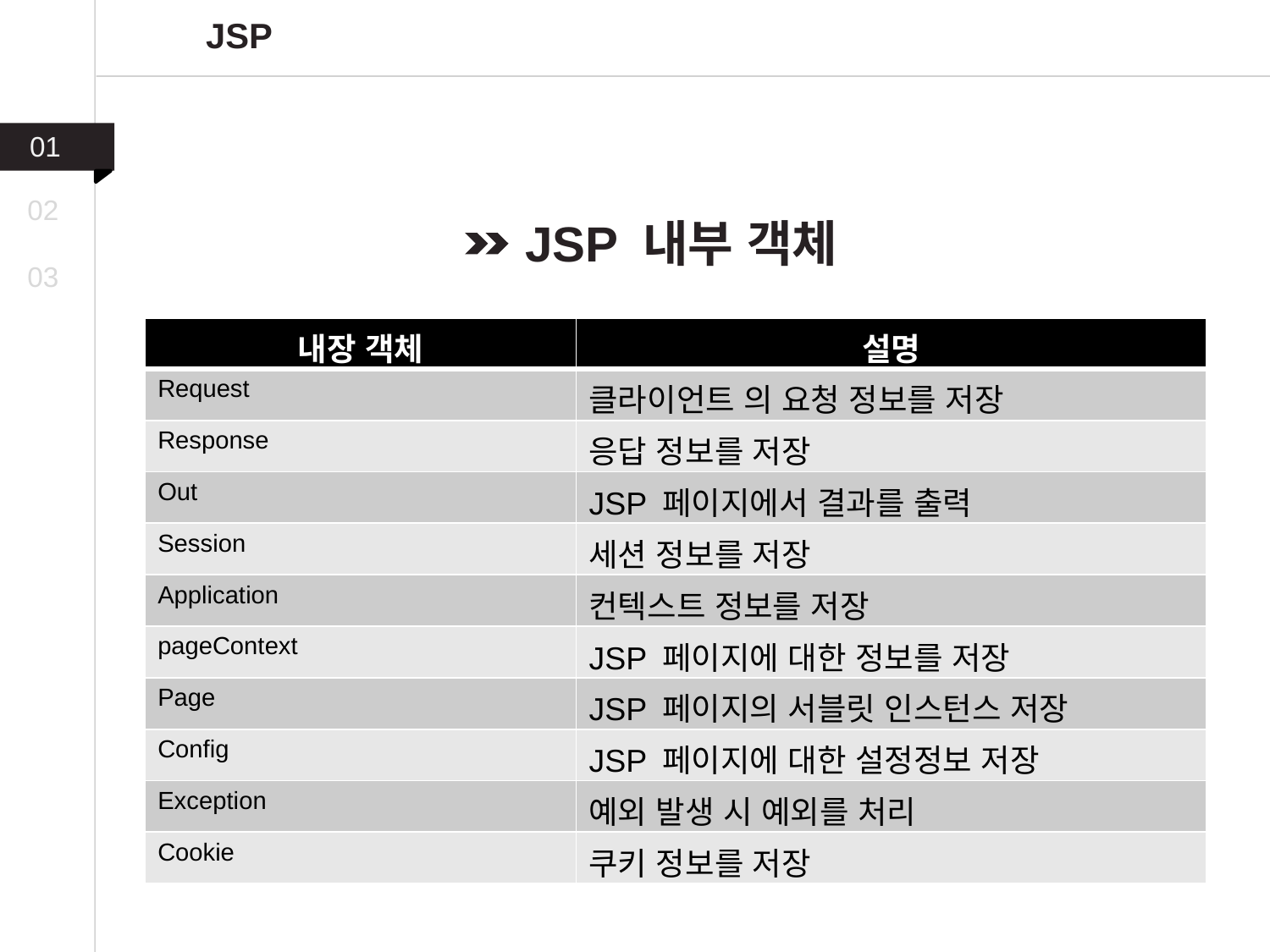

JSP
01

02
  JSP 내부 객체

03
| 내장 객체 | 설명 |
| --- | --- |
| Request | 클라이언트 의 요청 정보를 저장 |
| Response | 응답 정보를 저장 |
| Out | JSP 페이지에서 결과를 출력 |
| Session | 세션 정보를 저장 |
| Application | 컨텍스트 정보를 저장 |
| pageContext | JSP 페이지에 대한 정보를 저장 |
| Page | JSP 페이지의 서블릿 인스턴스 저장 |
| Config | JSP 페이지에 대한 설정정보 저장 |
| Exception | 예외 발생 시 예외를 처리 |
| Cookie | 쿠키 정보를 저장 |